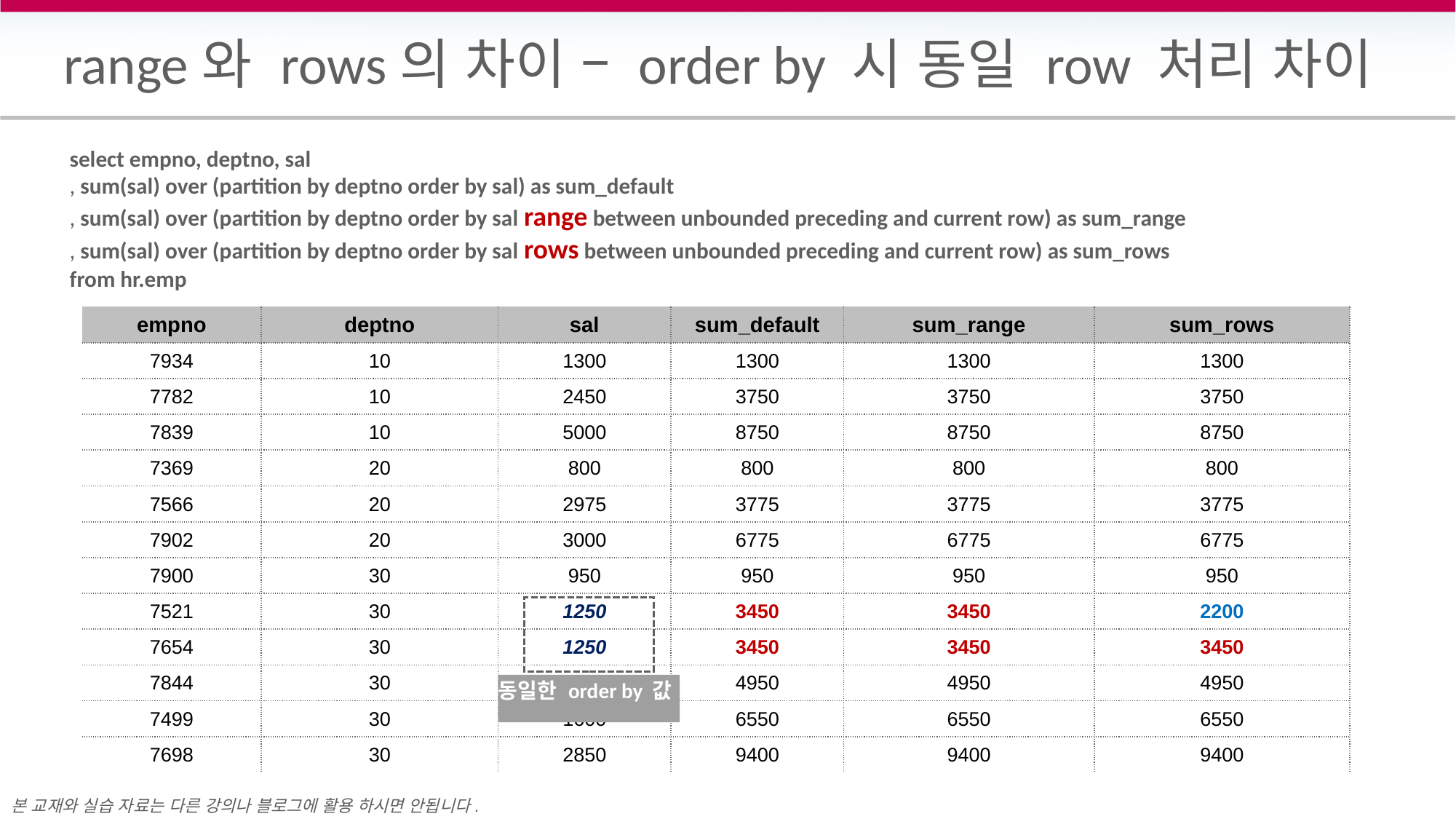

# range와 rows의 차이 – order by 시 동일 row 처리 차이
select empno, deptno, sal
, sum(sal) over (partition by deptno order by sal) as sum_default
, sum(sal) over (partition by deptno order by sal range between unbounded preceding and current row) as sum_range
, sum(sal) over (partition by deptno order by sal rows between unbounded preceding and current row) as sum_rows
from hr.emp
| empno | deptno | sal | sum\_default | sum\_range | sum\_rows |
| --- | --- | --- | --- | --- | --- |
| 7934 | 10 | 1300 | 1300 | 1300 | 1300 |
| 7782 | 10 | 2450 | 3750 | 3750 | 3750 |
| 7839 | 10 | 5000 | 8750 | 8750 | 8750 |
| 7369 | 20 | 800 | 800 | 800 | 800 |
| 7566 | 20 | 2975 | 3775 | 3775 | 3775 |
| 7902 | 20 | 3000 | 6775 | 6775 | 6775 |
| 7900 | 30 | 950 | 950 | 950 | 950 |
| 7521 | 30 | 1250 | 3450 | 3450 | 2200 |
| 7654 | 30 | 1250 | 3450 | 3450 | 3450 |
| 7844 | 30 | 1500 | 4950 | 4950 | 4950 |
| 7499 | 30 | 1600 | 6550 | 6550 | 6550 |
| 7698 | 30 | 2850 | 9400 | 9400 | 9400 |

동일한 order by 값